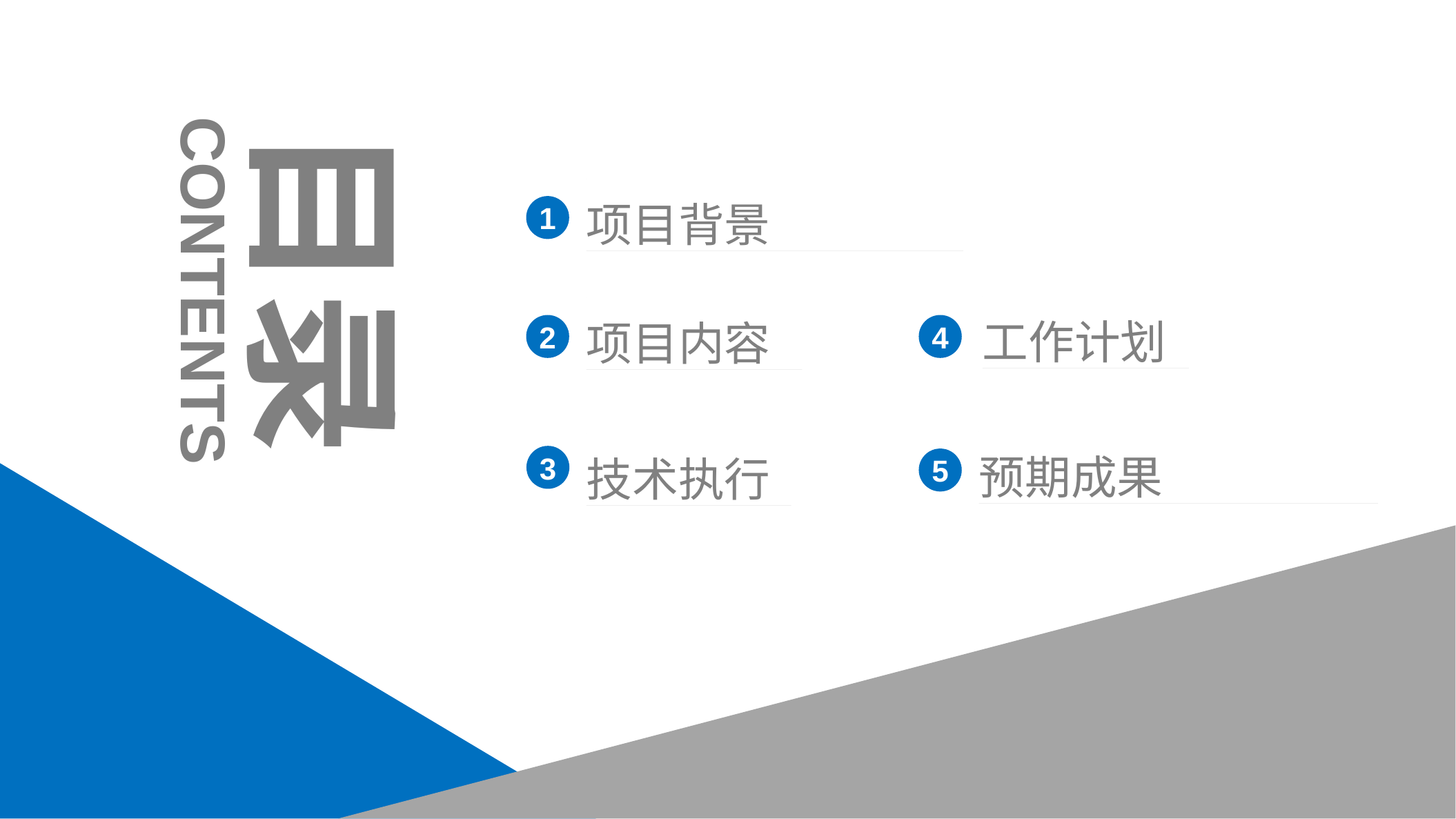

目录
CONTENTS
项目背景
1
工作计划
项目内容
2
4
预期成果
5
技术执行
3